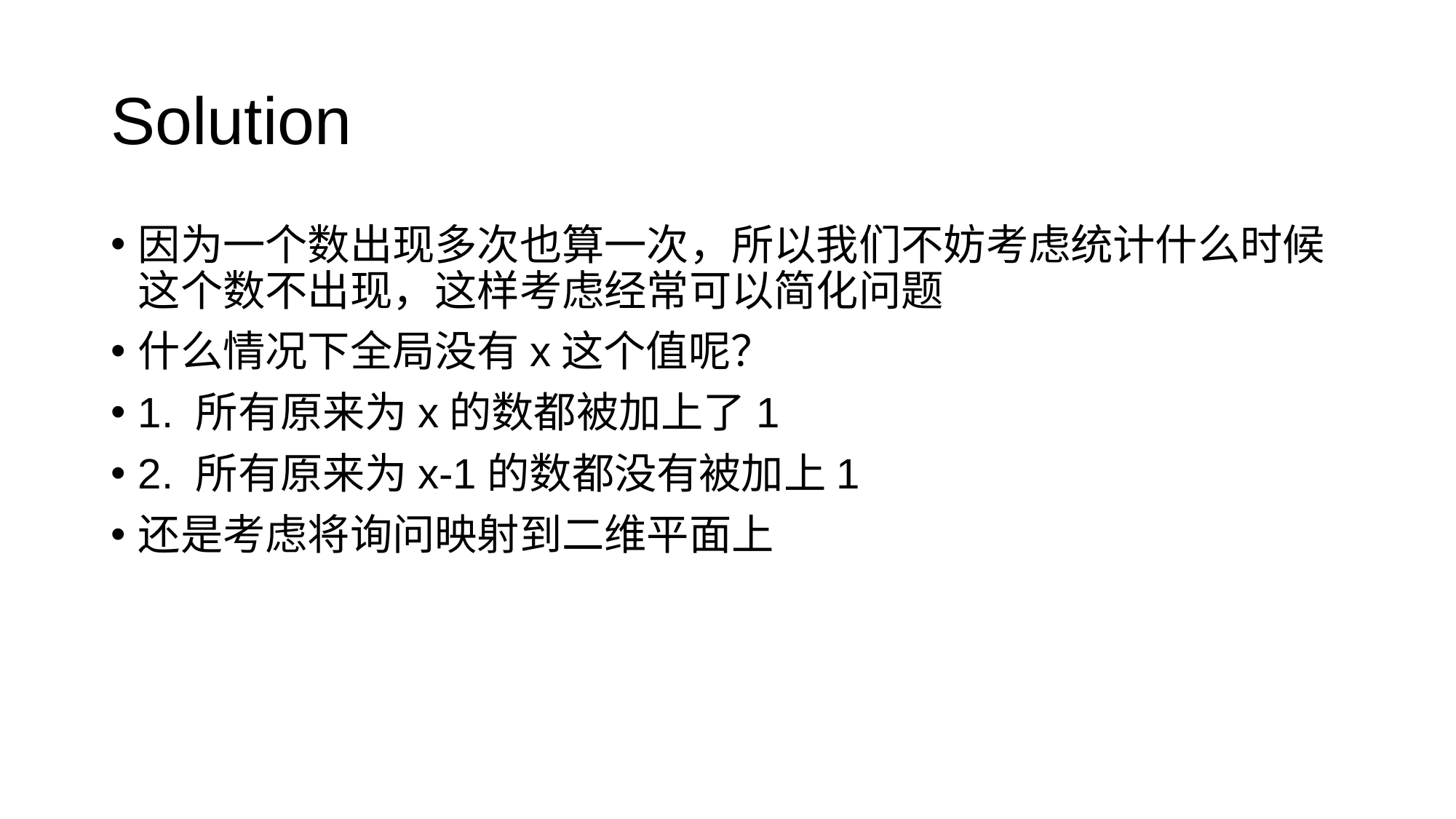

# Solution
因为一个数出现多次也算一次，所以我们不妨考虑统计什么时候这个数不出现，这样考虑经常可以简化问题
什么情况下全局没有x这个值呢？
1. 所有原来为x的数都被加上了1
2. 所有原来为x-1的数都没有被加上1
还是考虑将询问映射到二维平面上